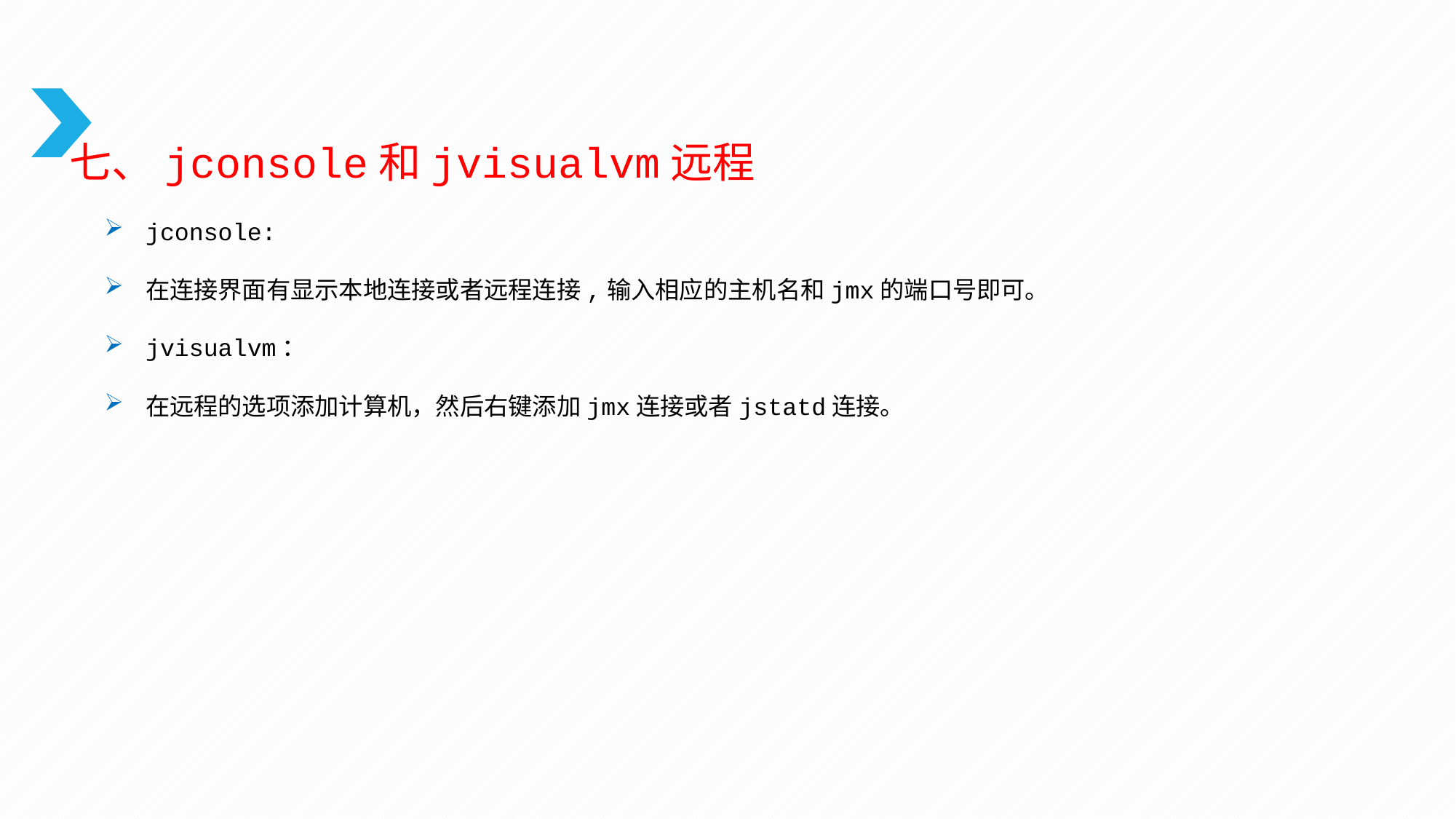

七、jconsole和jvisualvm远程
jconsole:

在连接界面有显示本地连接或者远程连接,输入相应的主机名和jmx的端口号即可。

jvisualvm：

在远程的选项添加计算机，然后右键添加jmx连接或者jstatd连接。